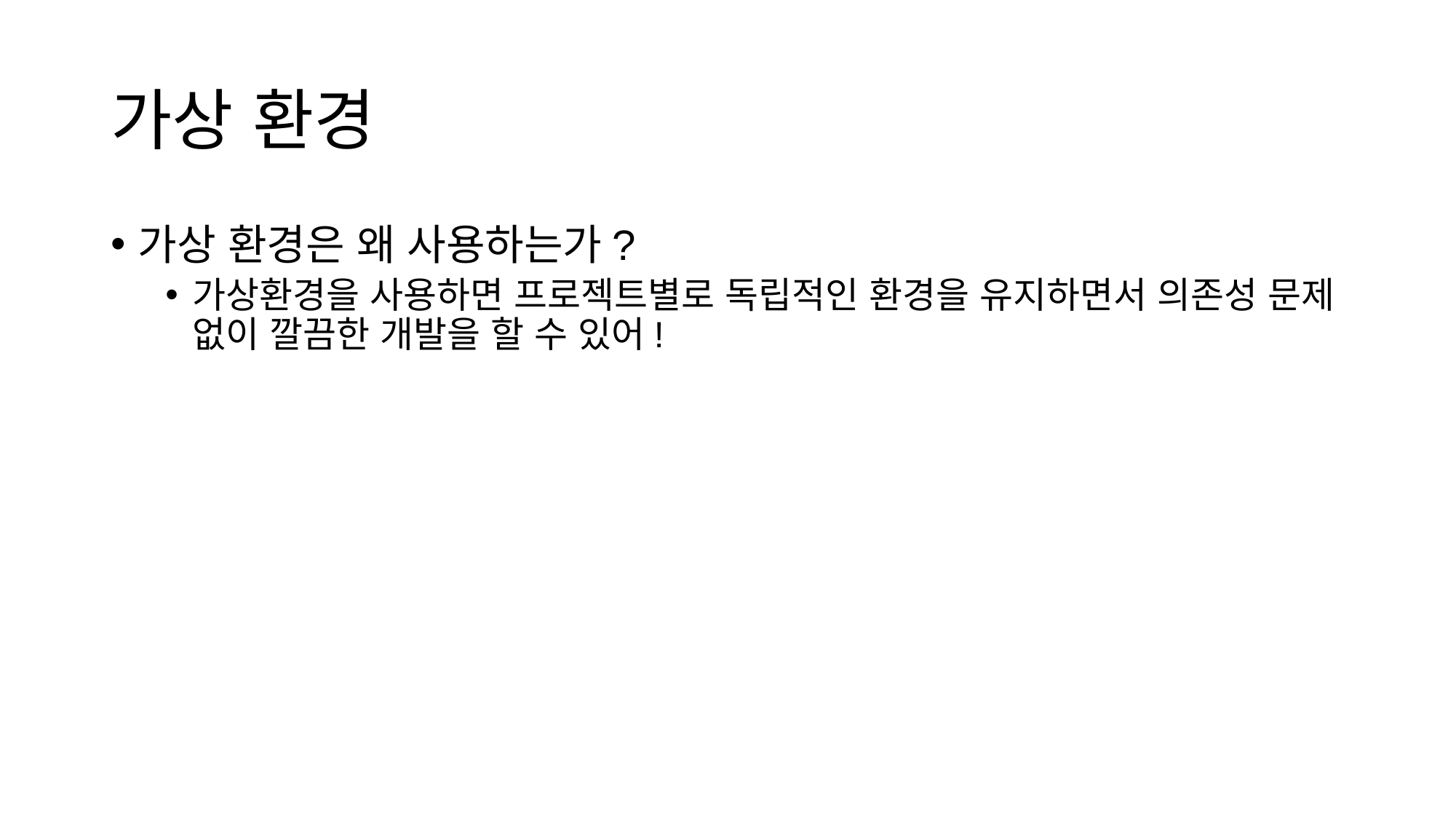

# 가상 환경
가상 환경은 왜 사용하는가?
가상환경을 사용하면 프로젝트별로 독립적인 환경을 유지하면서 의존성 문제 없이 깔끔한 개발을 할 수 있어!